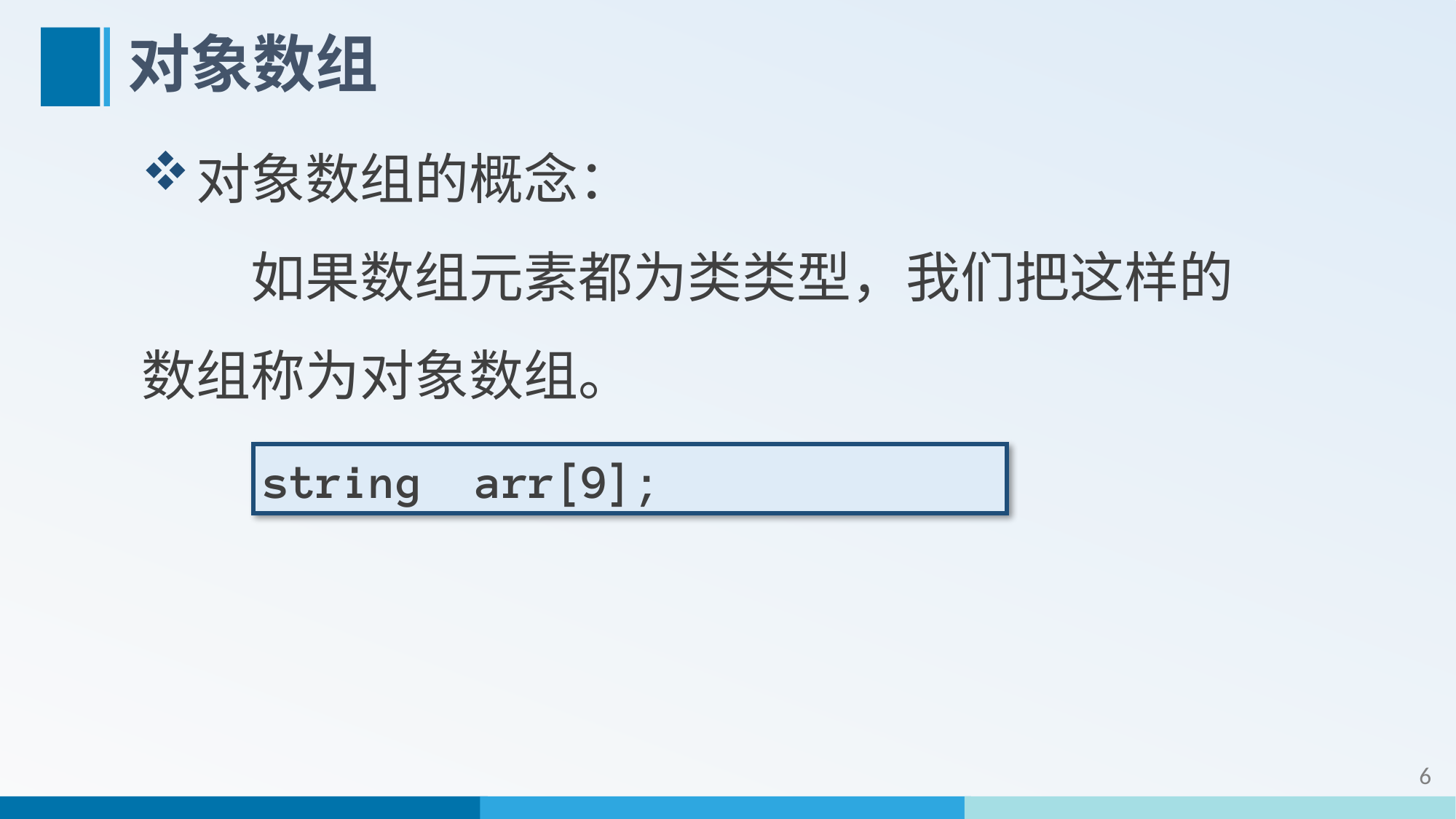

# 对象数组
对象数组的概念：
	如果数组元素都为类类型，我们把这样的数组称为对象数组。

string  arr[9];